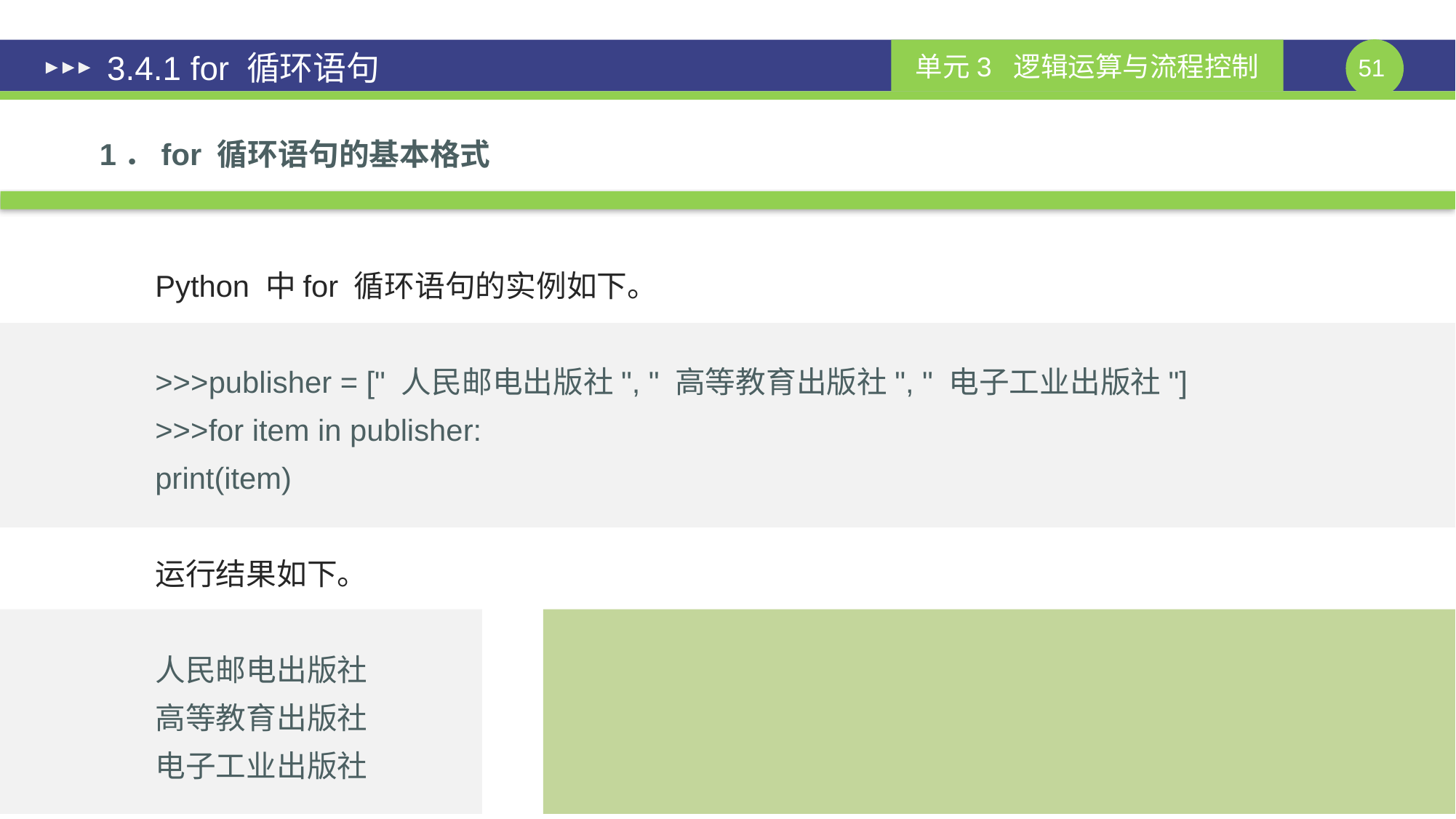

# 3.4.1 for 循环语句
1．for 循环语句的基本格式

Python 中for 循环语句的实例如下。

>>>publisher = [" 人民邮电出版社", " 高等教育出版社", " 电子工业出版社"]
>>>for item in publisher:
print(item)

运行结果如下。

人民邮电出版社
高等教育出版社
电子工业出版社